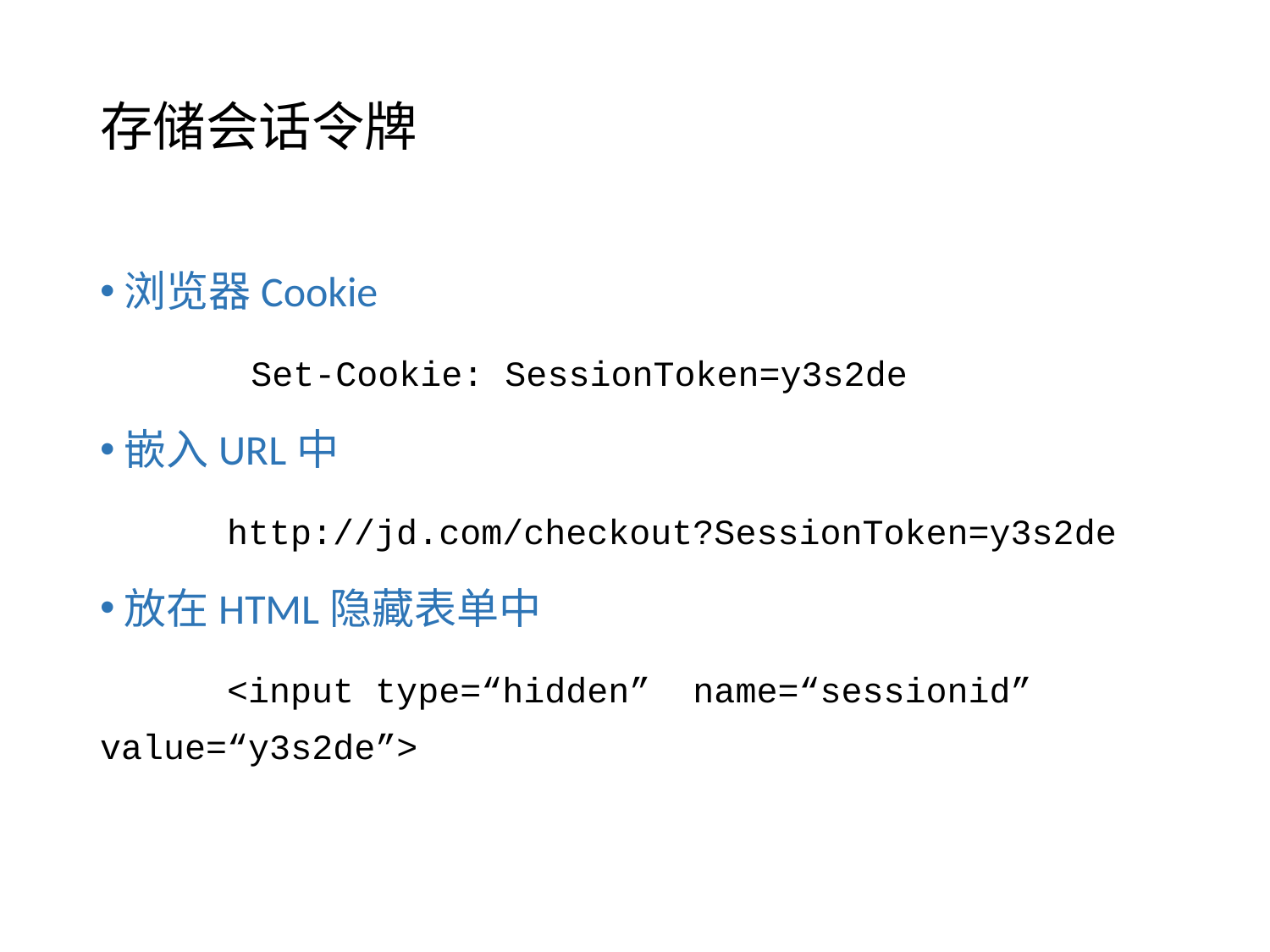

# 存储会话令牌
浏览器Cookie
		Set-Cookie: SessionToken=y3s2de
嵌入URL中
	http://jd.com/checkout?SessionToken=y3s2de
放在HTML隐藏表单中
	<input type=“hidden”  name=“sessionid” value=“y3s2de”>

29